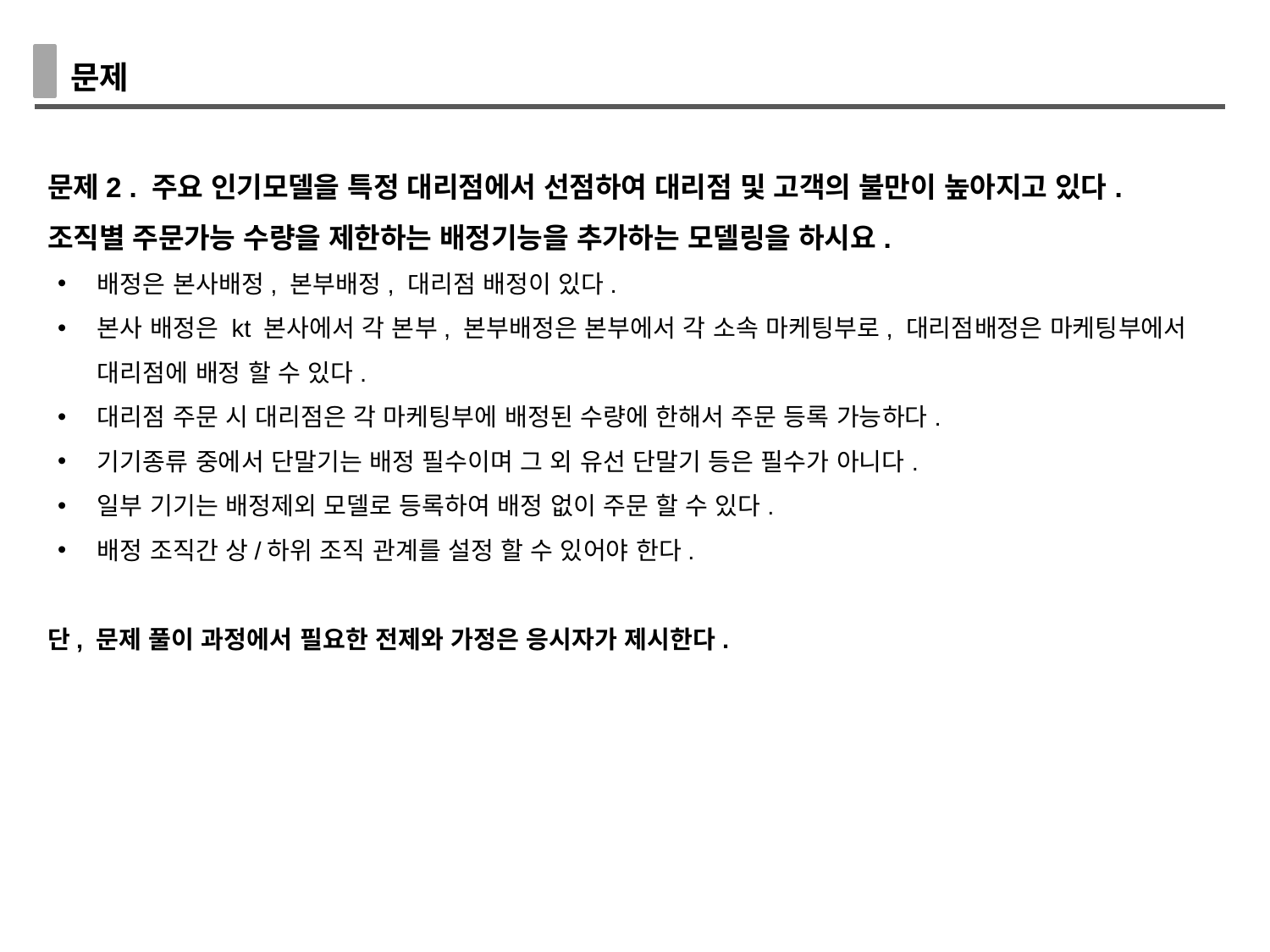

문제
문제2 . 주요 인기모델을 특정 대리점에서 선점하여 대리점 및 고객의 불만이 높아지고 있다. 조직별 주문가능 수량을 제한하는 배정기능을 추가하는 모델링을 하시요.
배정은 본사배정, 본부배정, 대리점 배정이 있다.
본사 배정은 kt 본사에서 각 본부, 본부배정은 본부에서 각 소속 마케팅부로, 대리점배정은 마케팅부에서 대리점에 배정 할 수 있다.
대리점 주문 시 대리점은 각 마케팅부에 배정된 수량에 한해서 주문 등록 가능하다.
기기종류 중에서 단말기는 배정 필수이며 그 외 유선 단말기 등은 필수가 아니다.
일부 기기는 배정제외 모델로 등록하여 배정 없이 주문 할 수 있다.
배정 조직간 상/하위 조직 관계를 설정 할 수 있어야 한다.

단, 문제 풀이 과정에서 필요한 전제와 가정은 응시자가 제시한다.